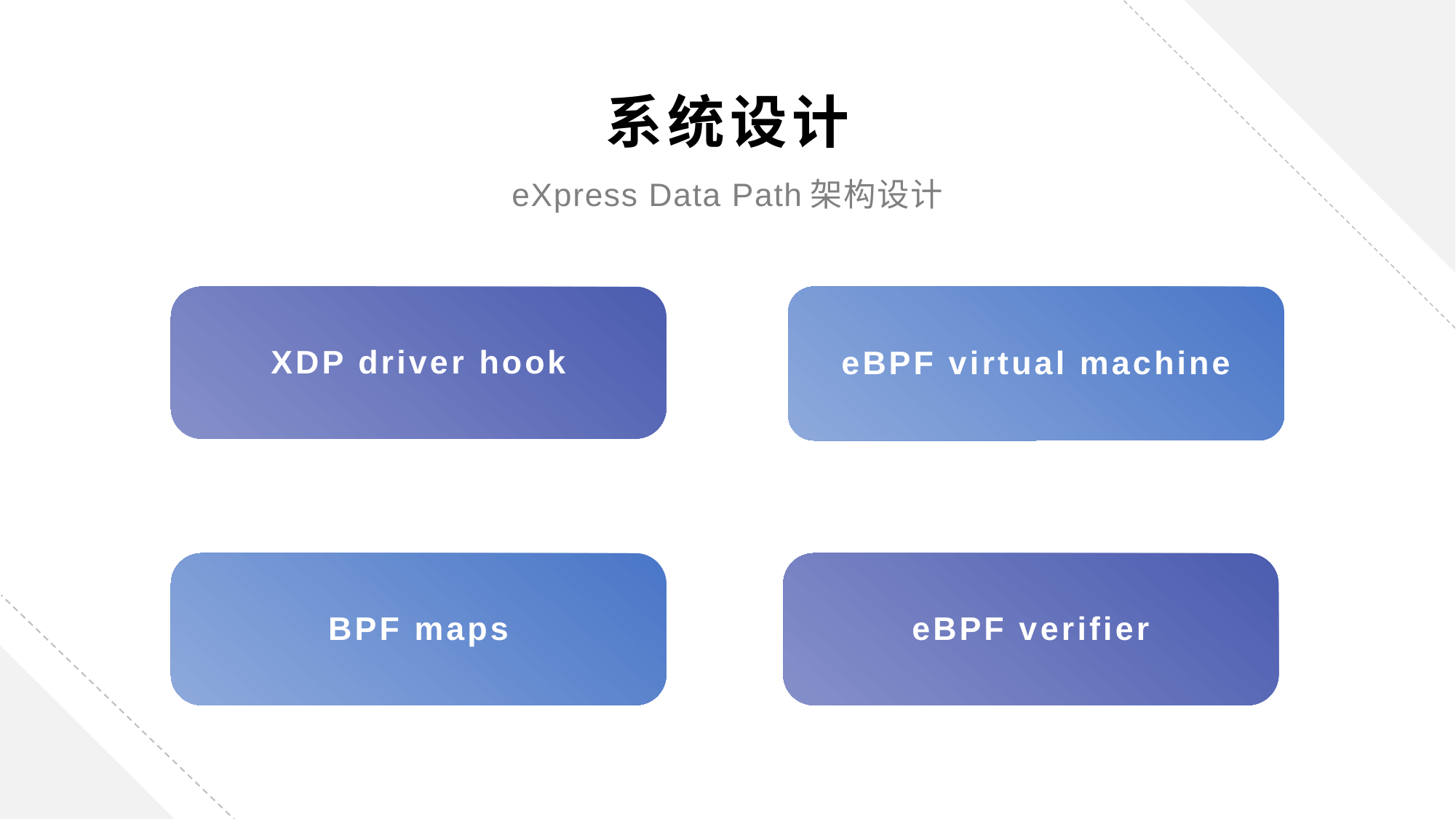

系统设计
eXpress Data Path架构设计
XDP driver hook
eBPF virtual machine
BPF maps
eBPF verifier